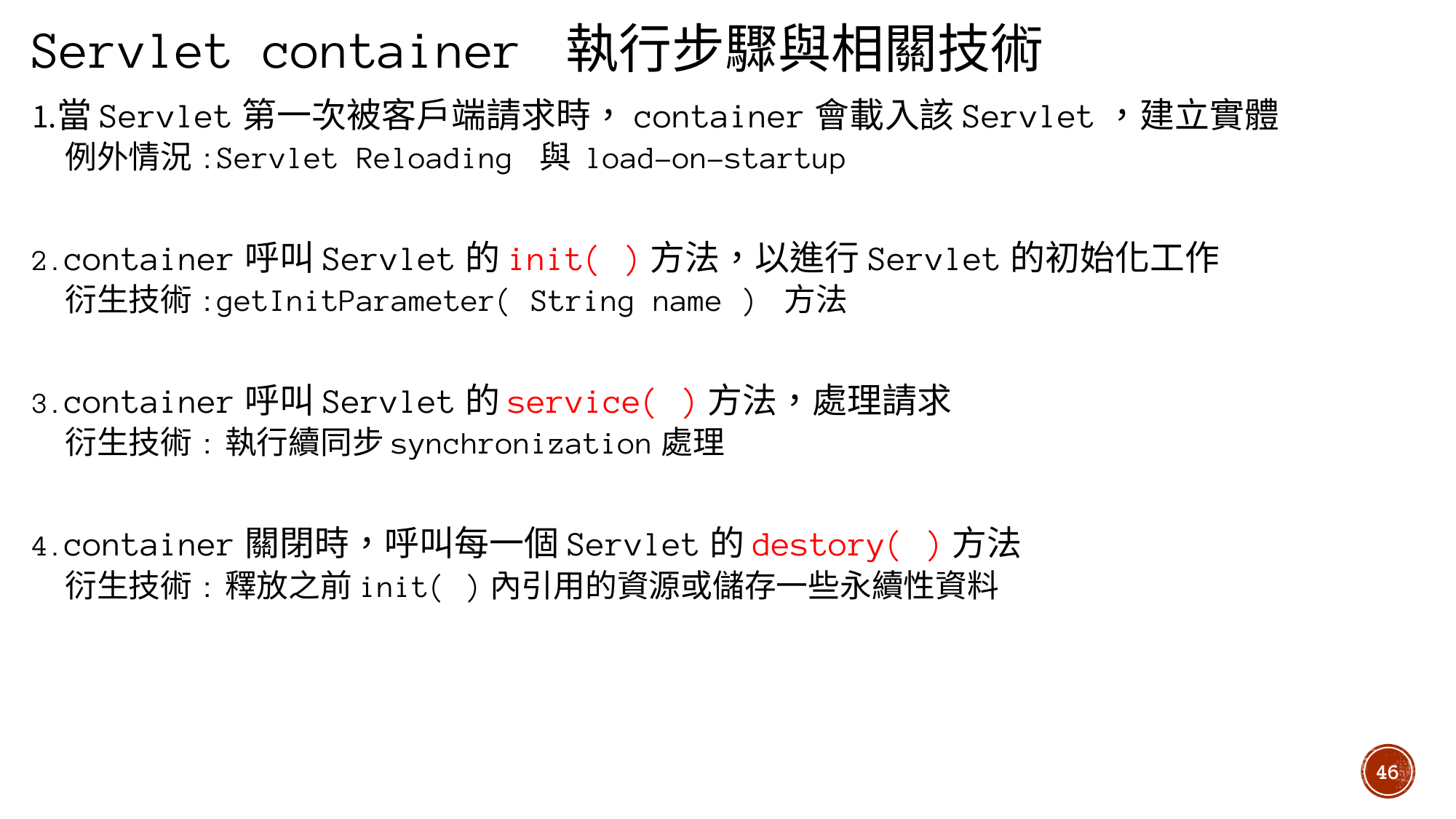

Servlet container 執行步驟與相關技術
當Servlet第一次被客戶端請求時，container會載入該Servlet，建立實體
例外情況:Servlet Reloading 與 load-on-startup

container呼叫Servlet的init( )方法，以進行Servlet的初始化工作
衍生技術:getInitParameter( String name ) 方法

container呼叫Servlet的service( )方法，處理請求
衍生技術:執行續同步synchronization處理

container關閉時，呼叫每一個Servlet的destory( )方法
衍生技術:釋放之前init( )內引用的資源或儲存一些永續性資料
46